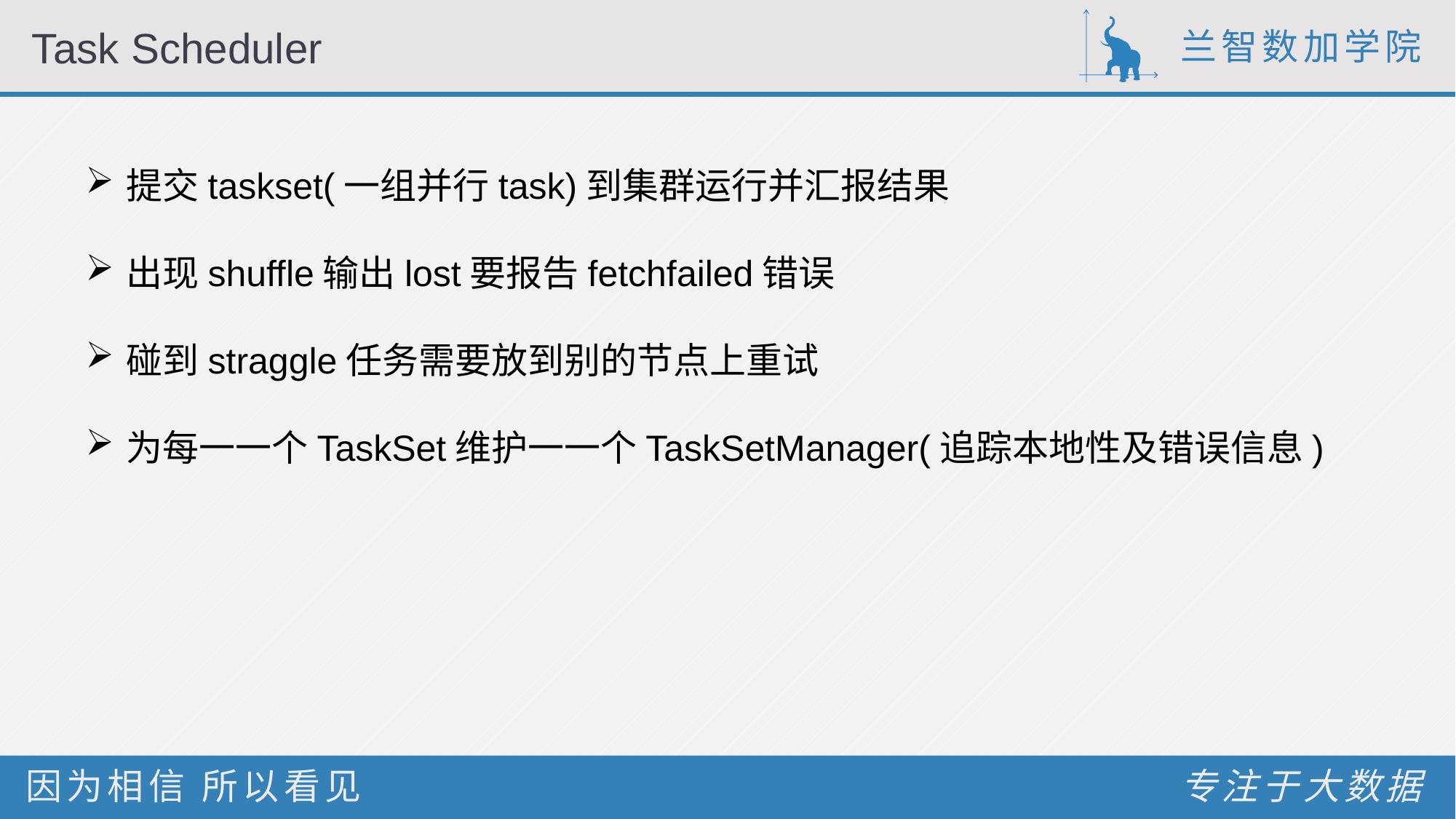

# Task Scheduler
提交taskset(一组并行task)到集群运行并汇报结果

出现shuffle输出lost要报告fetchfailed错误

碰到straggle任务需要放到别的节点上重试

为每一一个TaskSet维护一一个TaskSetManager(追踪本地性及错误信息)